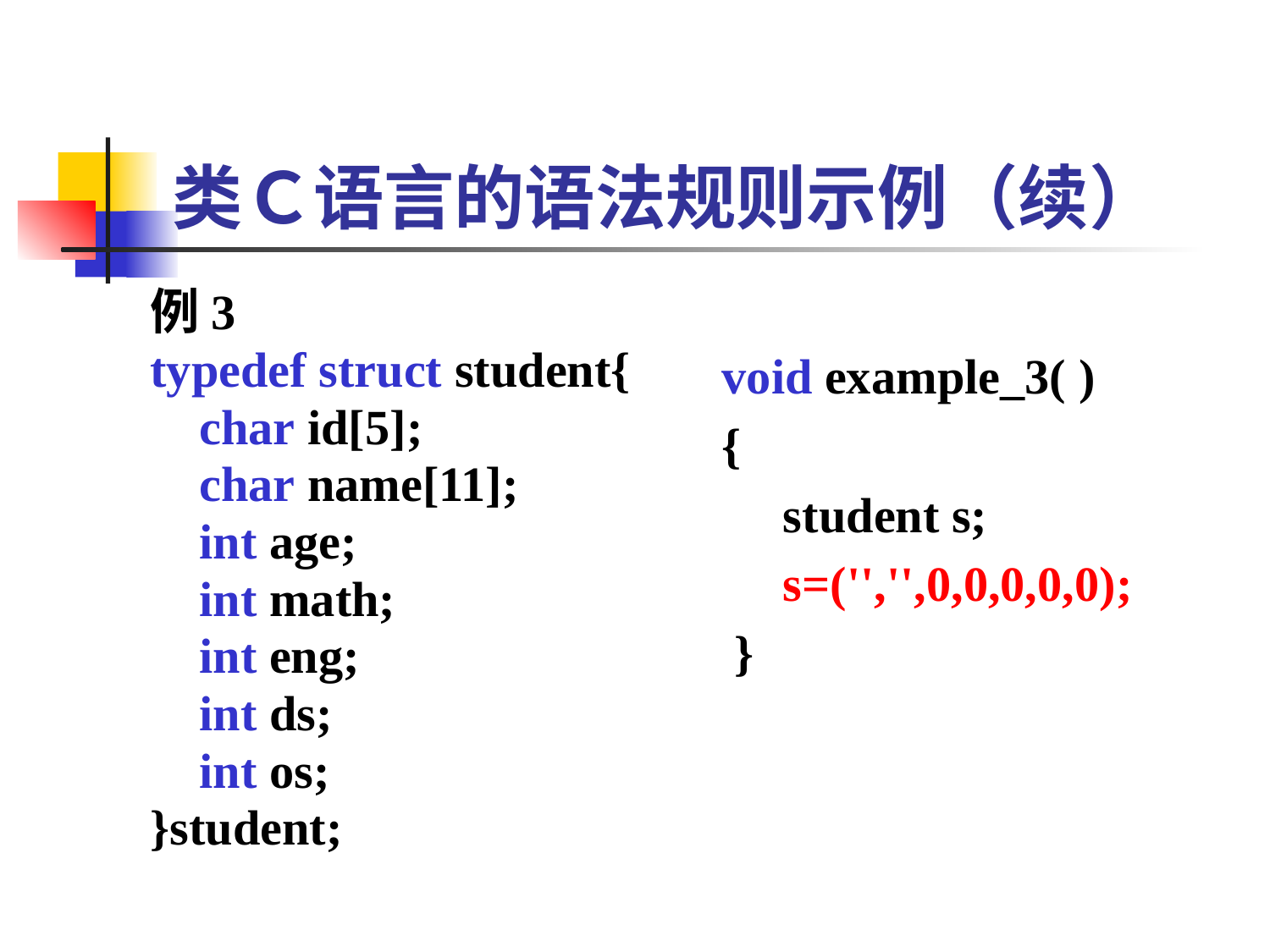

# 类Ｃ语言的语法规则示例（续）
例3
typedef struct student{
    char id[5];
    char name[11];
    int age;
    int math;
    int eng;
    int ds;
    int os;
}student;
void example_3( )
{
     student s;
     s=('','',0,0,0,0,0);
 }